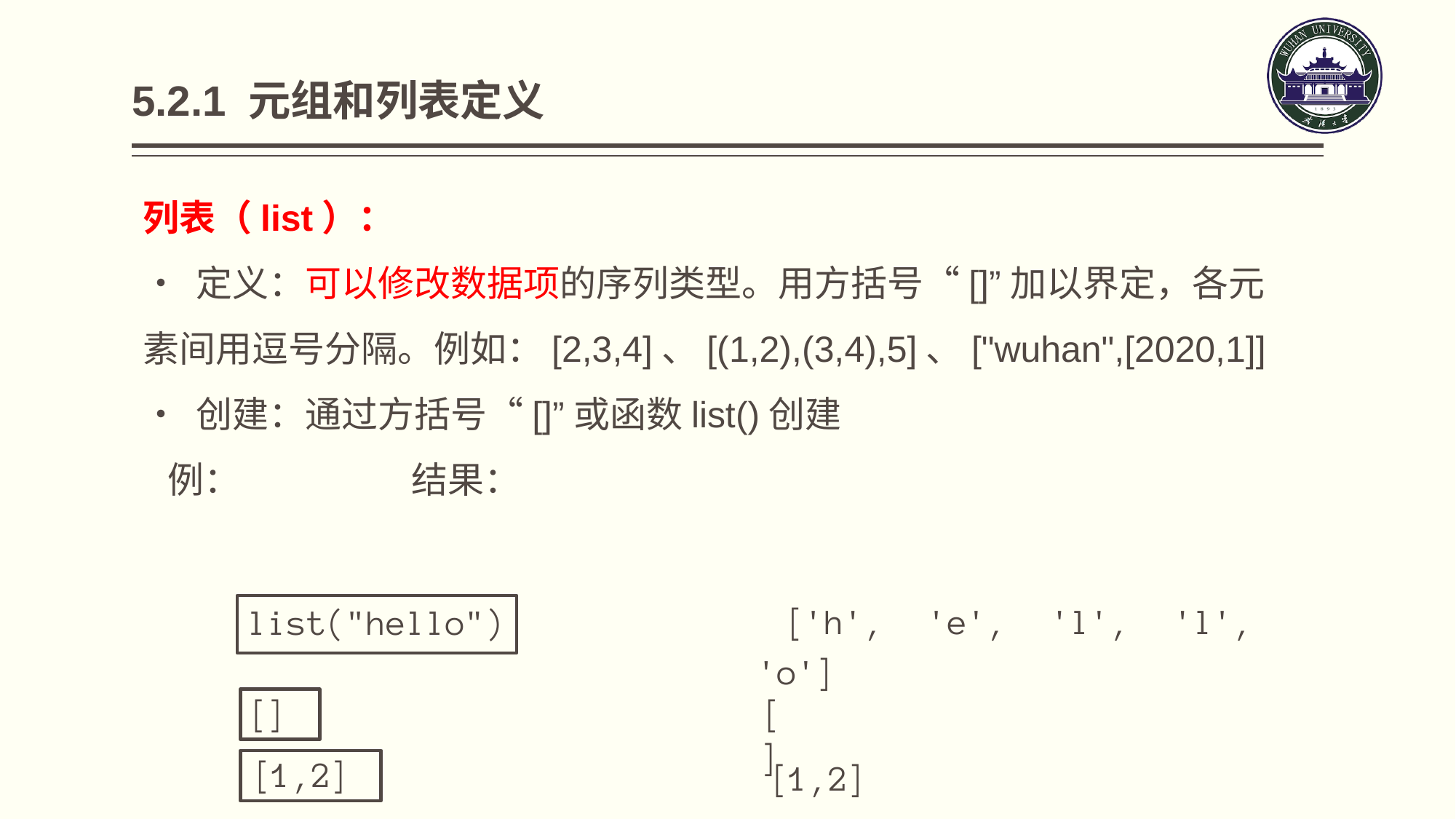

5.2.1 元组和列表定义
列表（list）：
• 定义：可以修改数据项的序列类型。用方括号“[]”加以界定，各元素间用逗号分隔。例如：[2,3,4]、[(1,2),(3,4),5]、["wuhan",[2020,1]]
• 创建：通过方括号“[]”或函数list()创建
  例：                     结果：
['h', 'e', 'l', 'l', 'o']
list("hello")

[]
[]

[1,2]
[1,2]